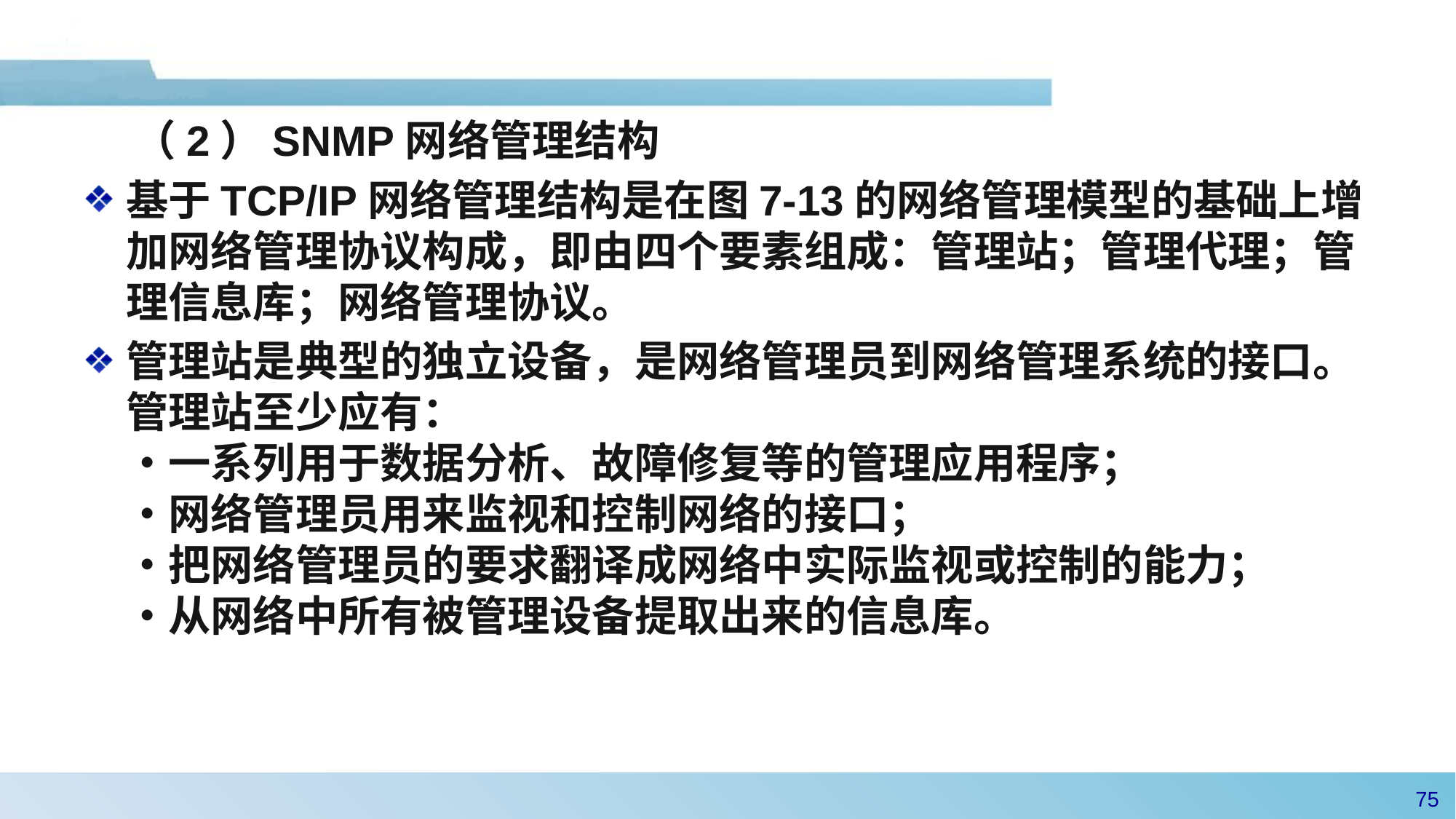

（2）SNMP网络管理结构
基于TCP/IP网络管理结构是在图7-13的网络管理模型的基础上增加网络管理协议构成，即由四个要素组成：管理站；管理代理；管理信息库；网络管理协议。
管理站是典型的独立设备，是网络管理员到网络管理系统的接口。管理站至少应有：
•一系列用于数据分析、故障修复等的管理应用程序；
•网络管理员用来监视和控制网络的接口；
•把网络管理员的要求翻译成网络中实际监视或控制的能力；
•从网络中所有被管理设备提取出来的信息库。
75